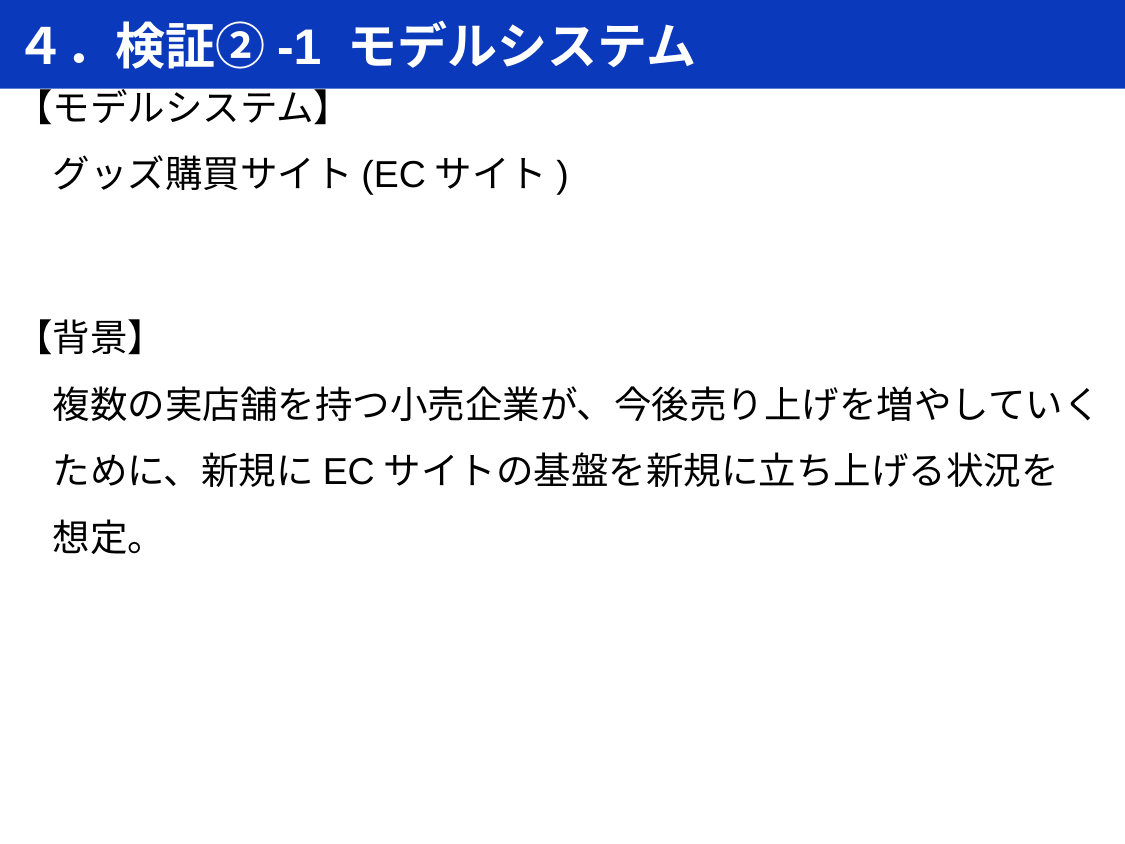

# ４．検証②-1 モデルシステム
【モデルシステム】
　グッズ購買サイト(ECサイト)

【背景】
　複数の実店舗を持つ小売企業が、今後売り上げを増やしていく
　ために、新規にECサイトの基盤を新規に立ち上げる状況を
　想定。